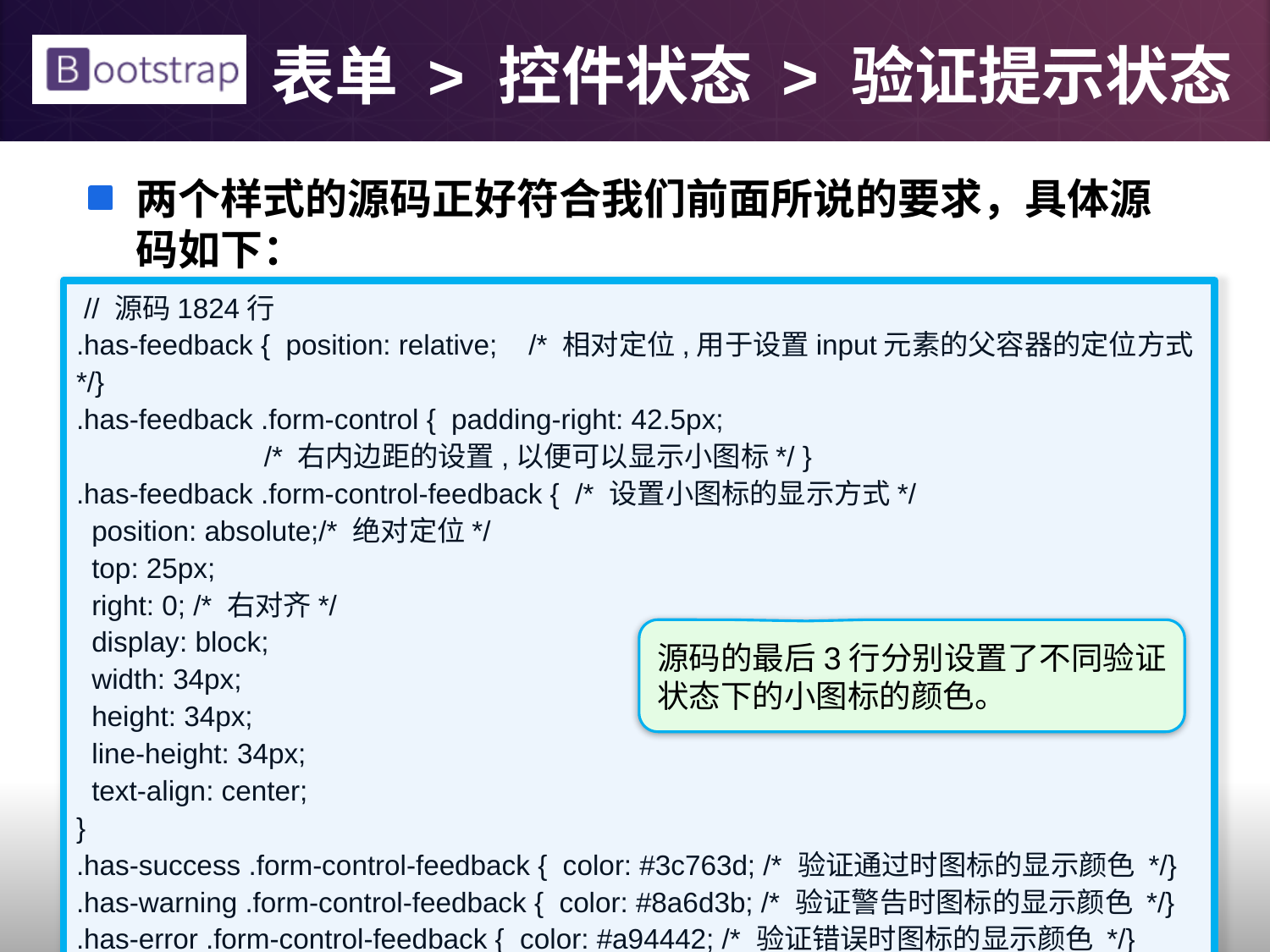

# 表单 > 控件状态 > 验证提示状态
两个样式的源码正好符合我们前面所说的要求，具体源码如下：
 // 源码1824行
.has-feedback {  position: relative;    /* 相对定位,用于设置input元素的父容器的定位方式*/}
.has-feedback .form-control {  padding-right: 42.5px;
                        /* 右内边距的设置,以便可以显示小图标*/ }
.has-feedback .form-control-feedback {  /* 设置小图标的显示方式*/
  position: absolute;/* 绝对定位*/
  top: 25px;
  right: 0; /* 右对齐*/
  display: block;
  width: 34px;
  height: 34px;
  line-height: 34px;
  text-align: center;
}
.has-success .form-control-feedback {  color: #3c763d; /* 验证通过时图标的显示颜色 */}
.has-warning .form-control-feedback {  color: #8a6d3b; /* 验证警告时图标的显示颜色 */}
.has-error .form-control-feedback {  color: #a94442; /* 验证错误时图标的显示颜色 */}
源码的最后3行分别设置了不同验证状态下的小图标的颜色。